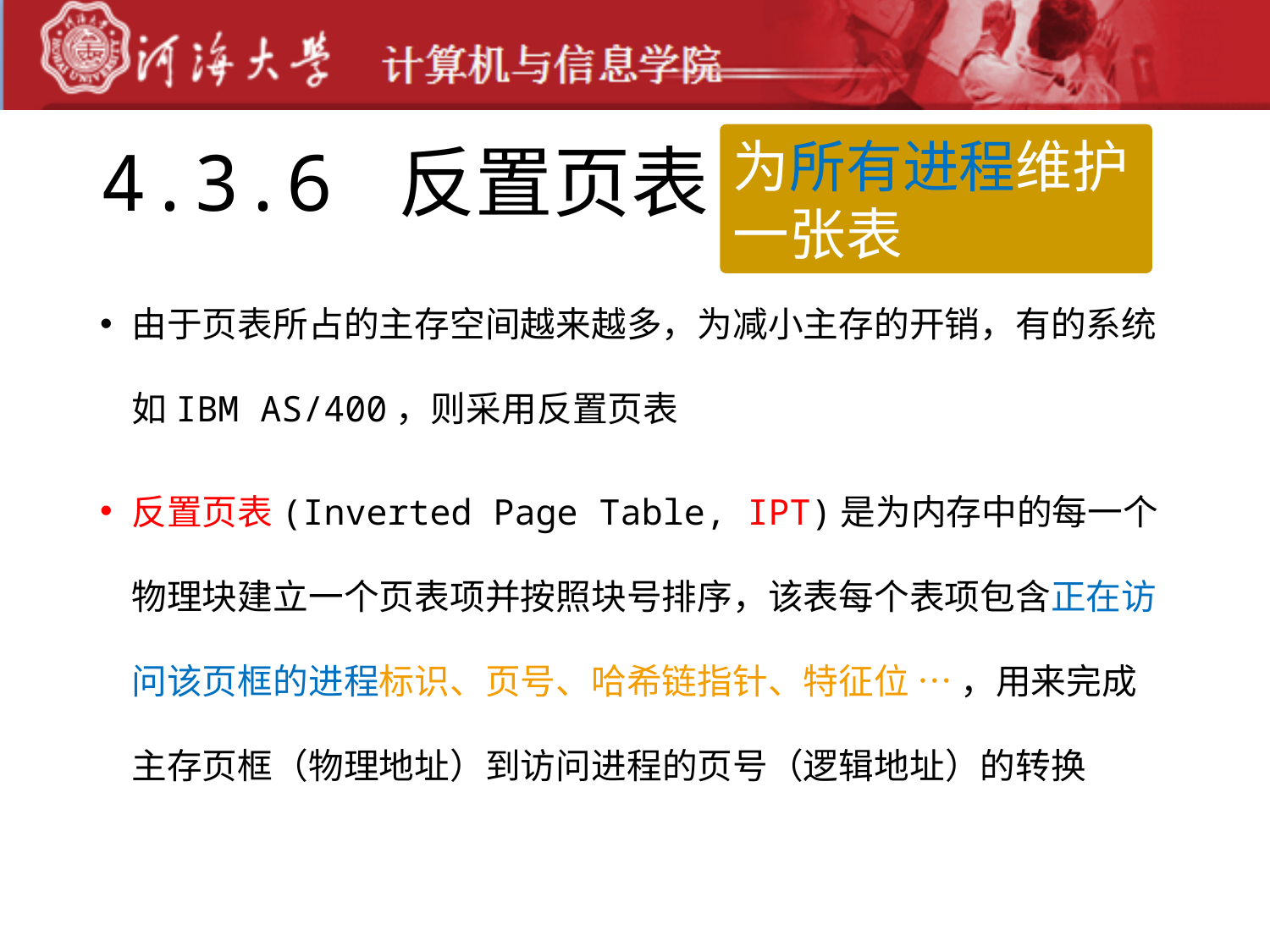

# 4.3.6 反置页表
为所有进程维护一张表
由于页表所占的主存空间越来越多，为减小主存的开销，有的系统如IBM AS/400，则采用反置页表
反置页表(Inverted Page Table, IPT)是为内存中的每一个物理块建立一个页表项并按照块号排序，该表每个表项包含正在访问该页框的进程标识、页号、哈希链指针、特征位 … ，用来完成主存页框（物理地址）到访问进程的页号（逻辑地址）的转换